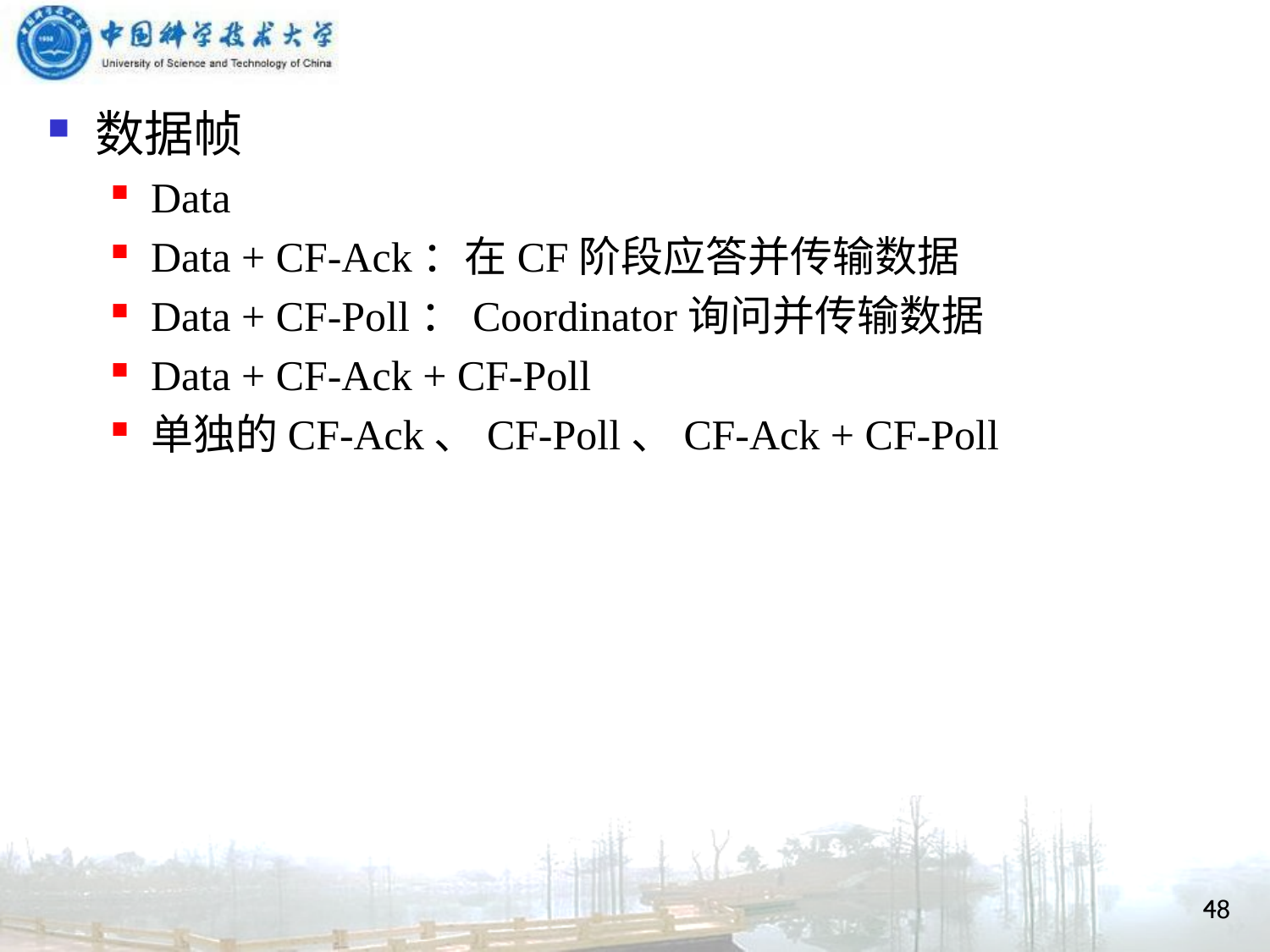

数据帧
Data
Data + CF-Ack：在CF阶段应答并传输数据
Data + CF-Poll：Coordinator询问并传输数据
Data + CF-Ack + CF-Poll
单独的CF-Ack、CF-Poll、CF-Ack + CF-Poll

48